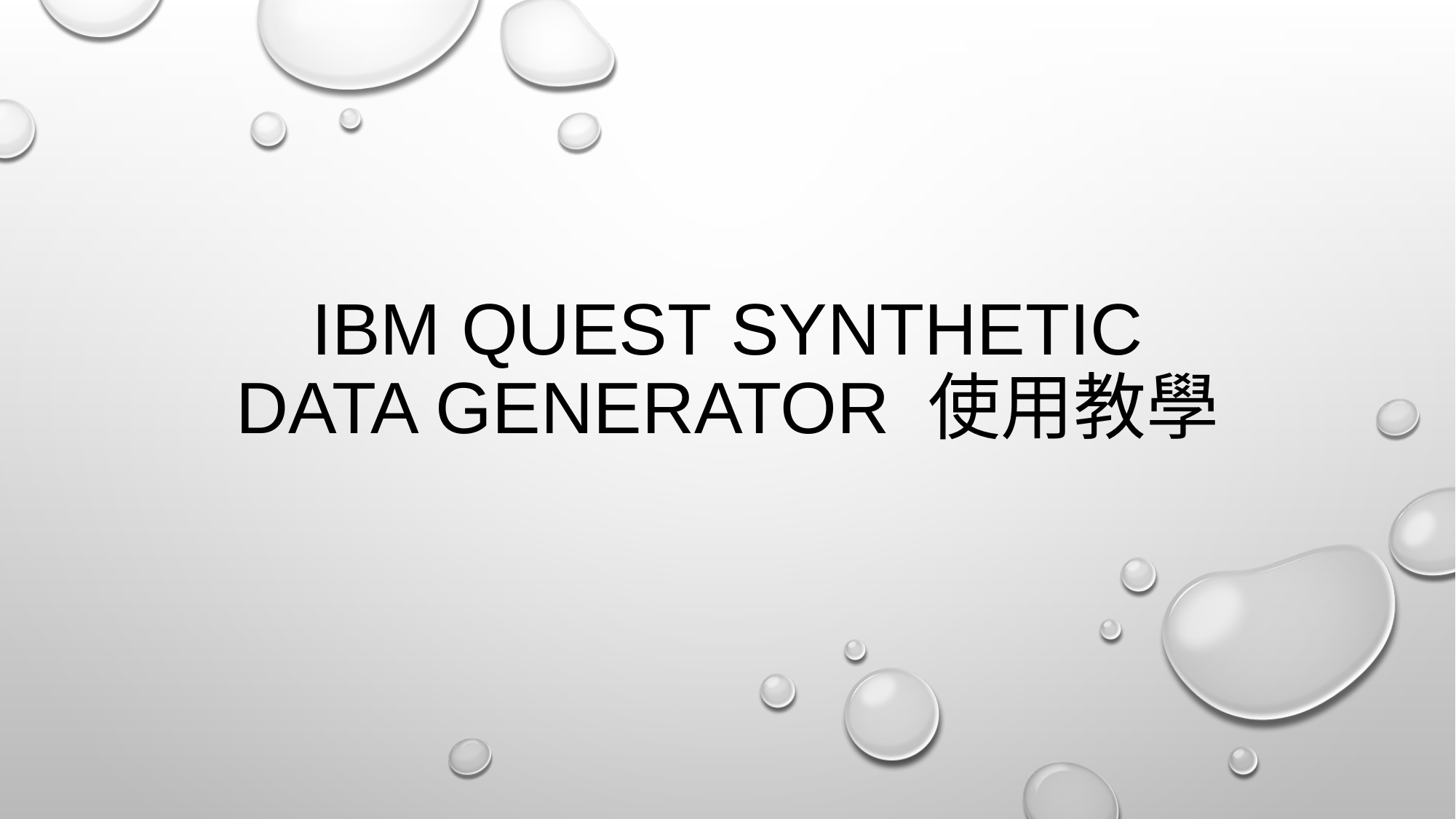

# IBM Quest Synthetic Data Generator 使用教學